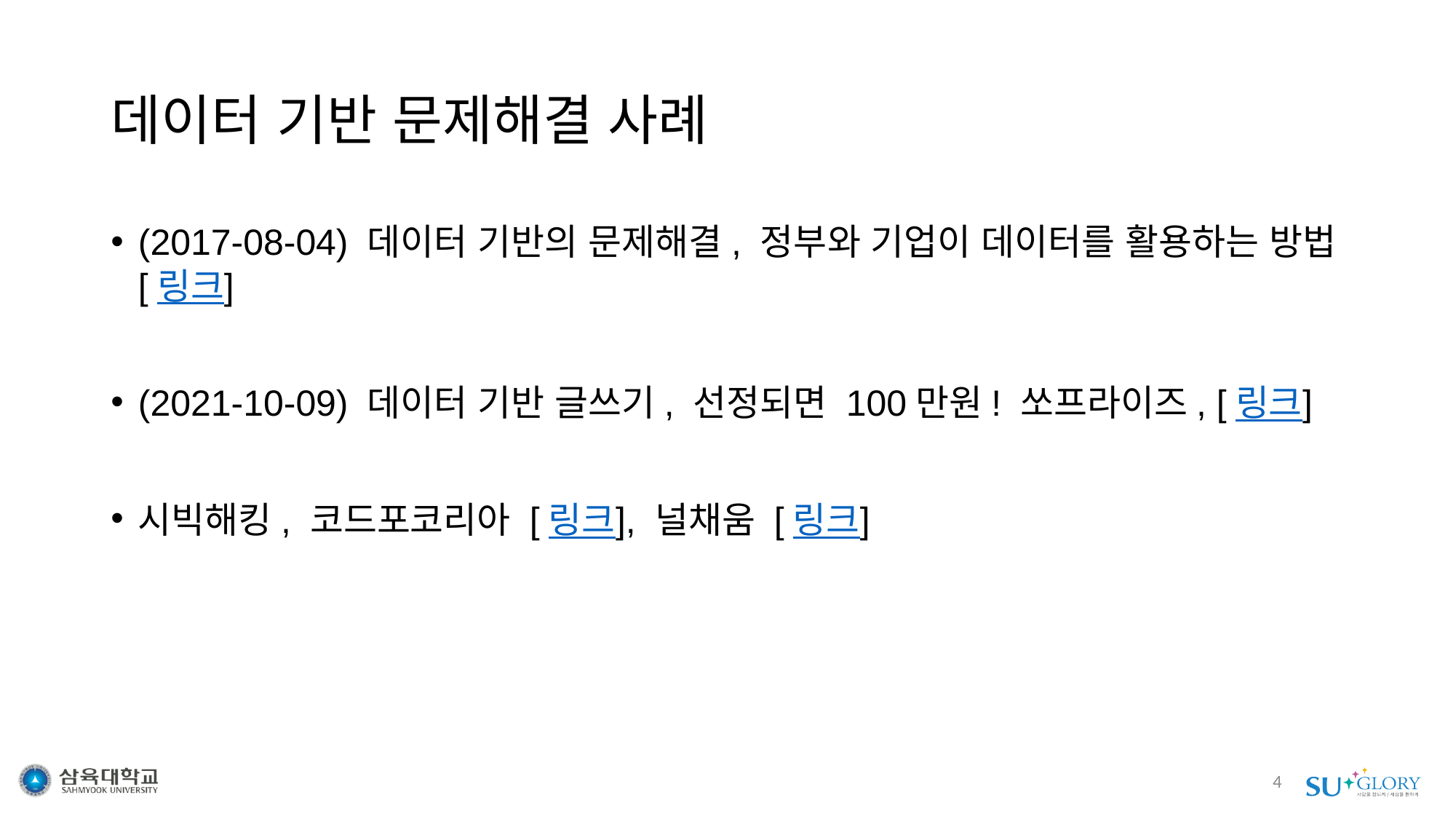

# 데이터 기반 문제해결 사례
(2017-08-04) 데이터 기반의 문제해결, 정부와 기업이 데이터를 활용하는 방법 [링크]

(2021-10-09) 데이터 기반 글쓰기, 선정되면 100만원! 쏘프라이즈, [링크]

시빅해킹, 코드포코리아 [링크], 널채움 [링크]

4